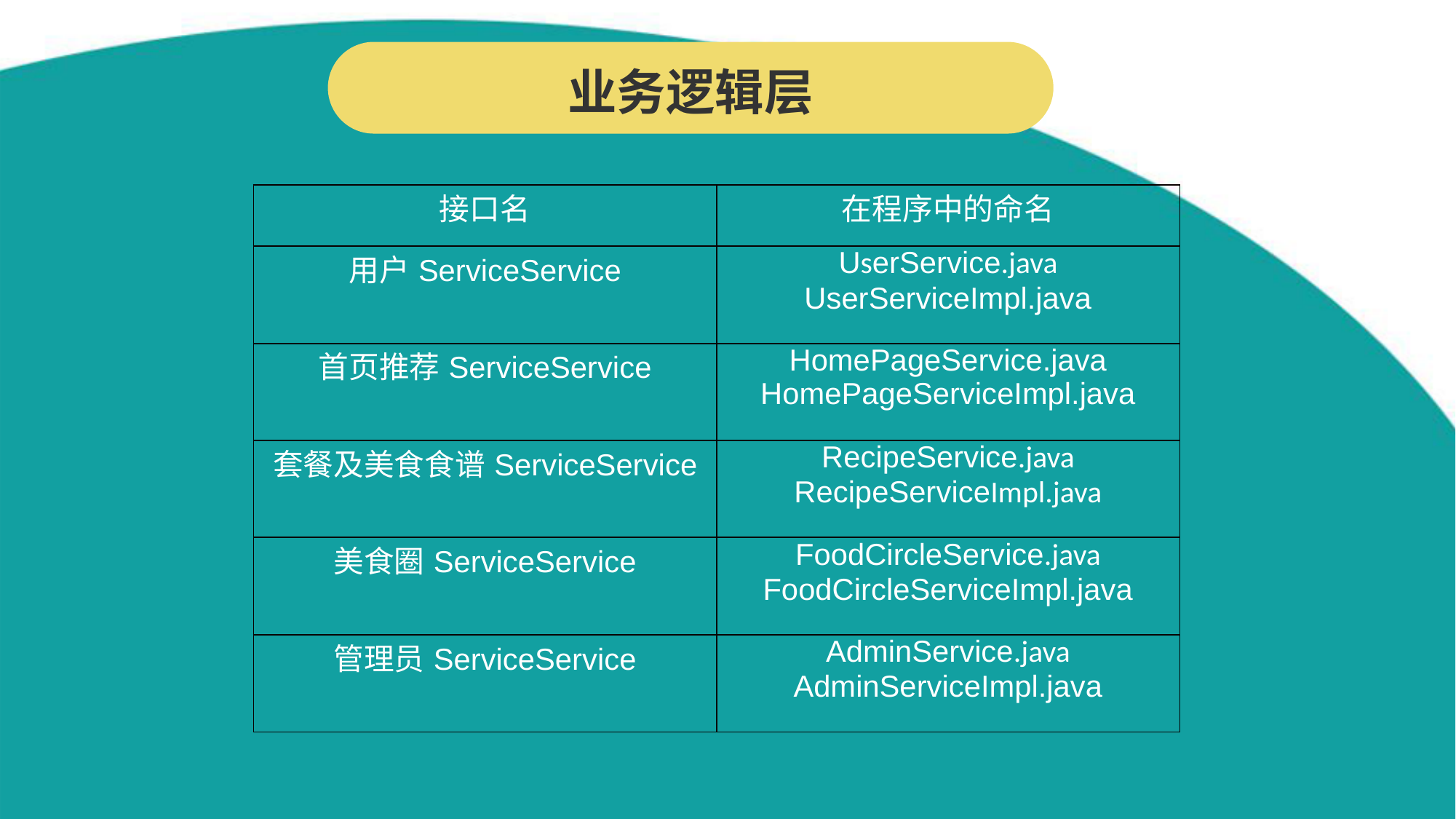

业务逻辑层
| 接口名 | 在程序中的命名 |
| --- | --- |
| 用户ServiceService | UserService.java UserServiceImpl.java |
| 首页推荐ServiceService | HomePageService.java HomePageServiceImpl.java |
| 套餐及美食食谱ServiceService | RecipeService.java RecipeServiceImpl.java |
| 美食圈ServiceService | FoodCircleService.java FoodCircleServiceImpl.java |
| 管理员ServiceService | AdminService.java AdminServiceImpl.java |